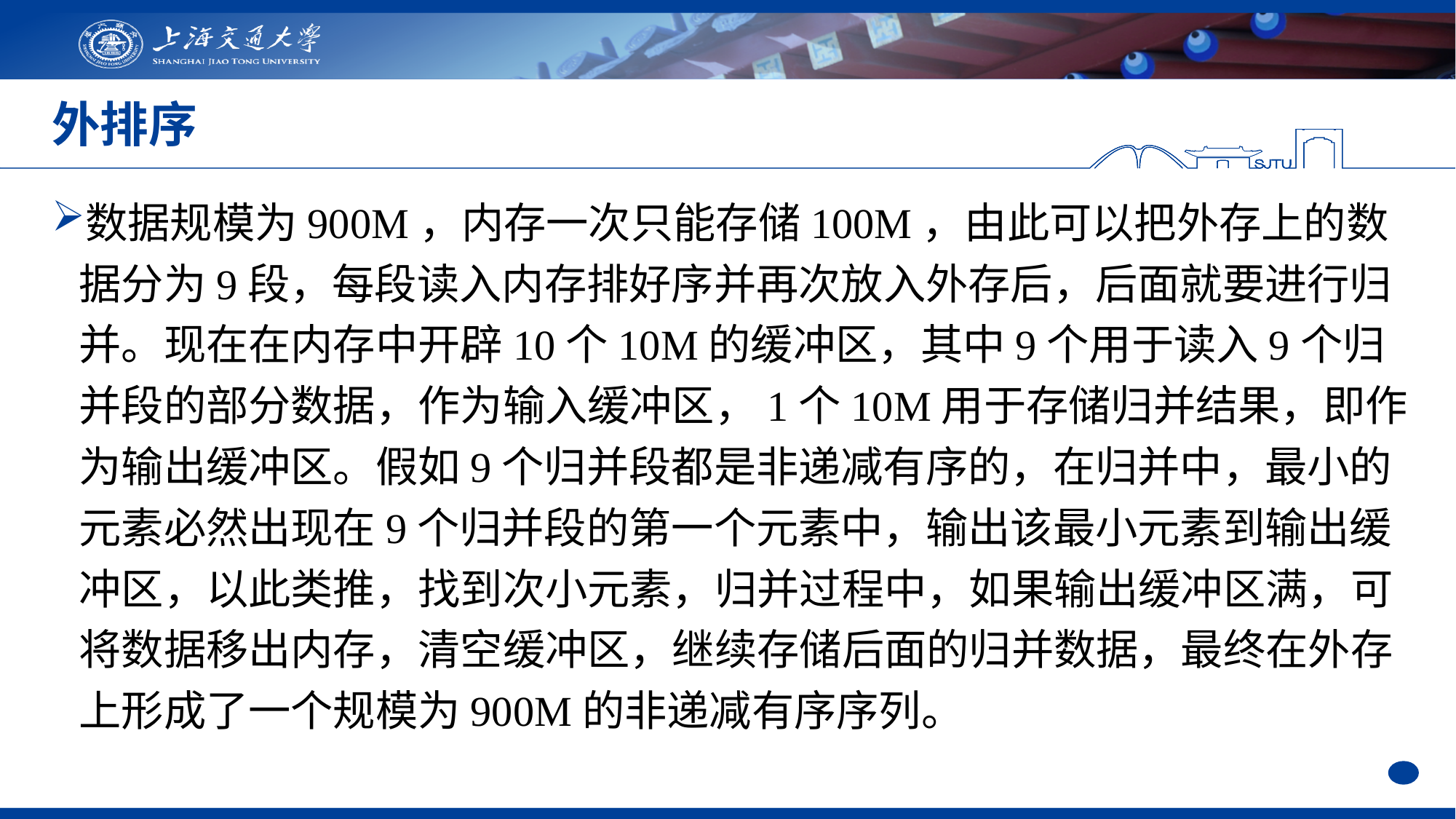

# 外排序
数据规模为900M，内存一次只能存储100M，由此可以把外存上的数据分为9段，每段读入内存排好序并再次放入外存后，后面就要进行归并。现在在内存中开辟10个10M的缓冲区，其中9个用于读入9个归并段的部分数据，作为输入缓冲区，1个10M用于存储归并结果，即作为输出缓冲区。假如9个归并段都是非递减有序的，在归并中，最小的元素必然出现在9个归并段的第一个元素中，输出该最小元素到输出缓冲区，以此类推，找到次小元素，归并过程中，如果输出缓冲区满，可将数据移出内存，清空缓冲区，继续存储后面的归并数据，最终在外存上形成了一个规模为900M的非递减有序序列。